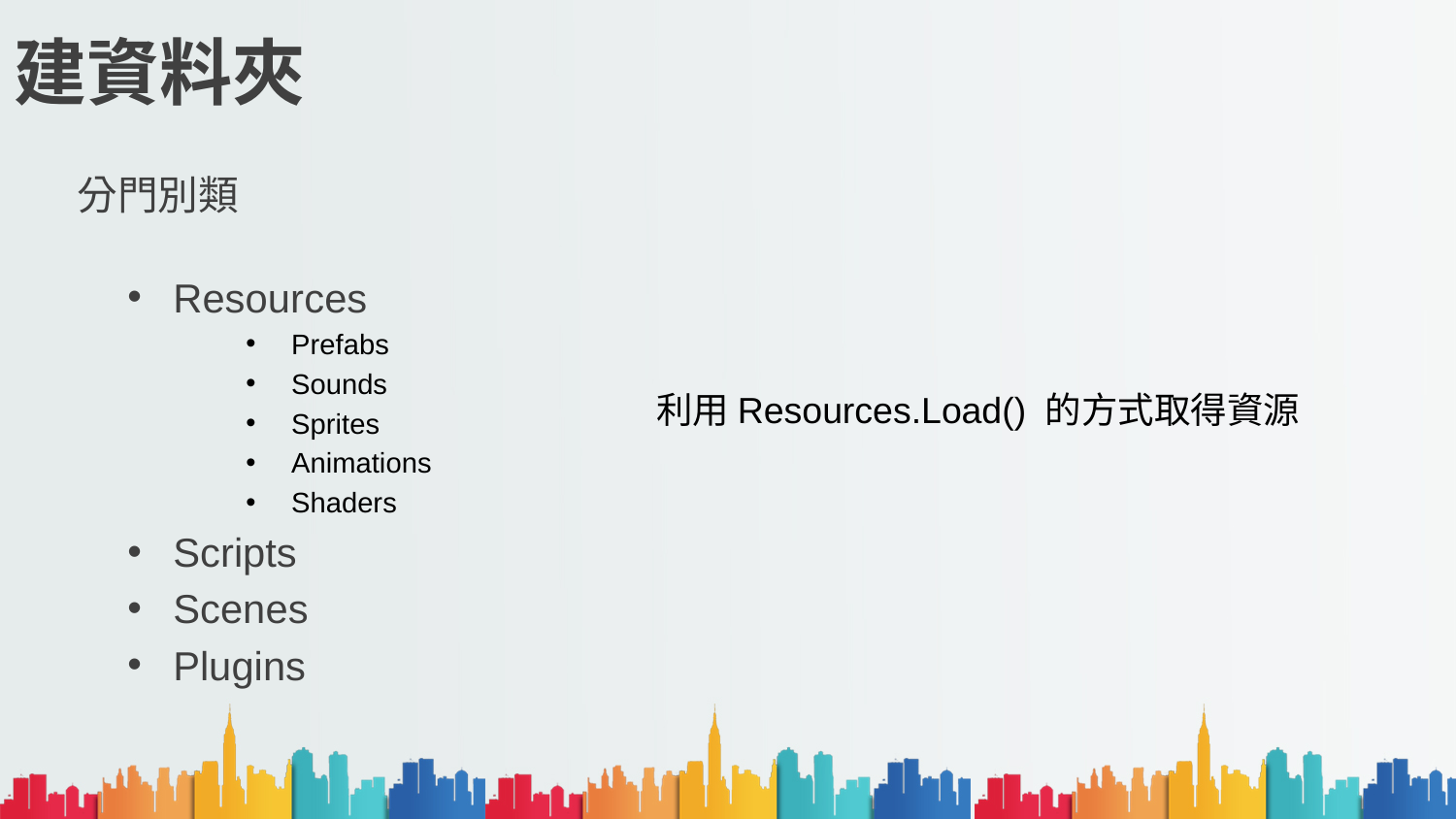

# 建資料夾
分門別類
Resources
Prefabs
Sounds
Sprites
Animations
Shaders
Scripts
Scenes
Plugins

利用Resources.Load() 的方式取得資源